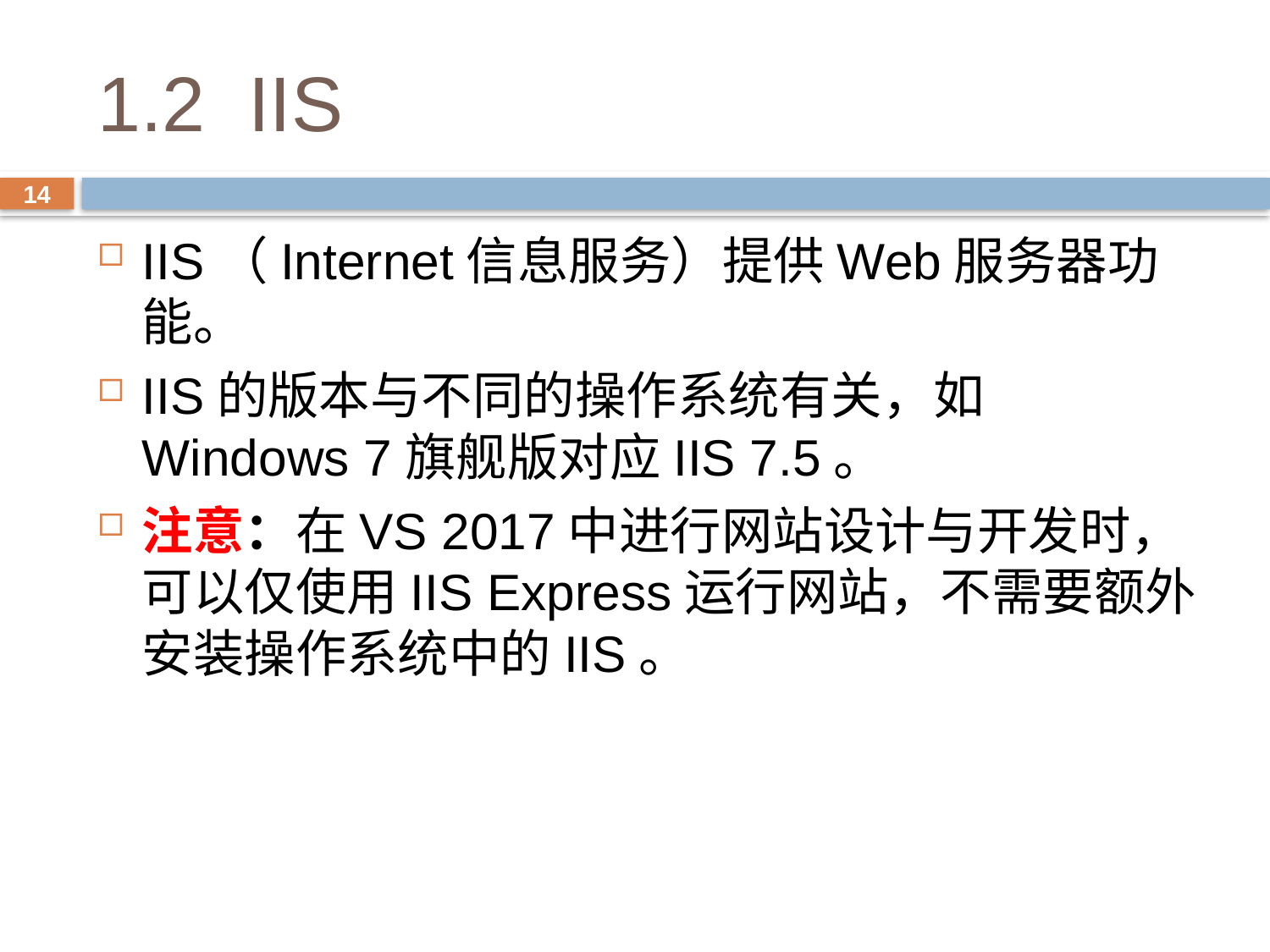

# 1.2  IIS
14
IIS（Internet信息服务）提供Web服务器功能。
IIS的版本与不同的操作系统有关，如Windows 7旗舰版对应IIS 7.5。
注意：在VS 2017中进行网站设计与开发时，可以仅使用IIS Express运行网站，不需要额外安装操作系统中的IIS。